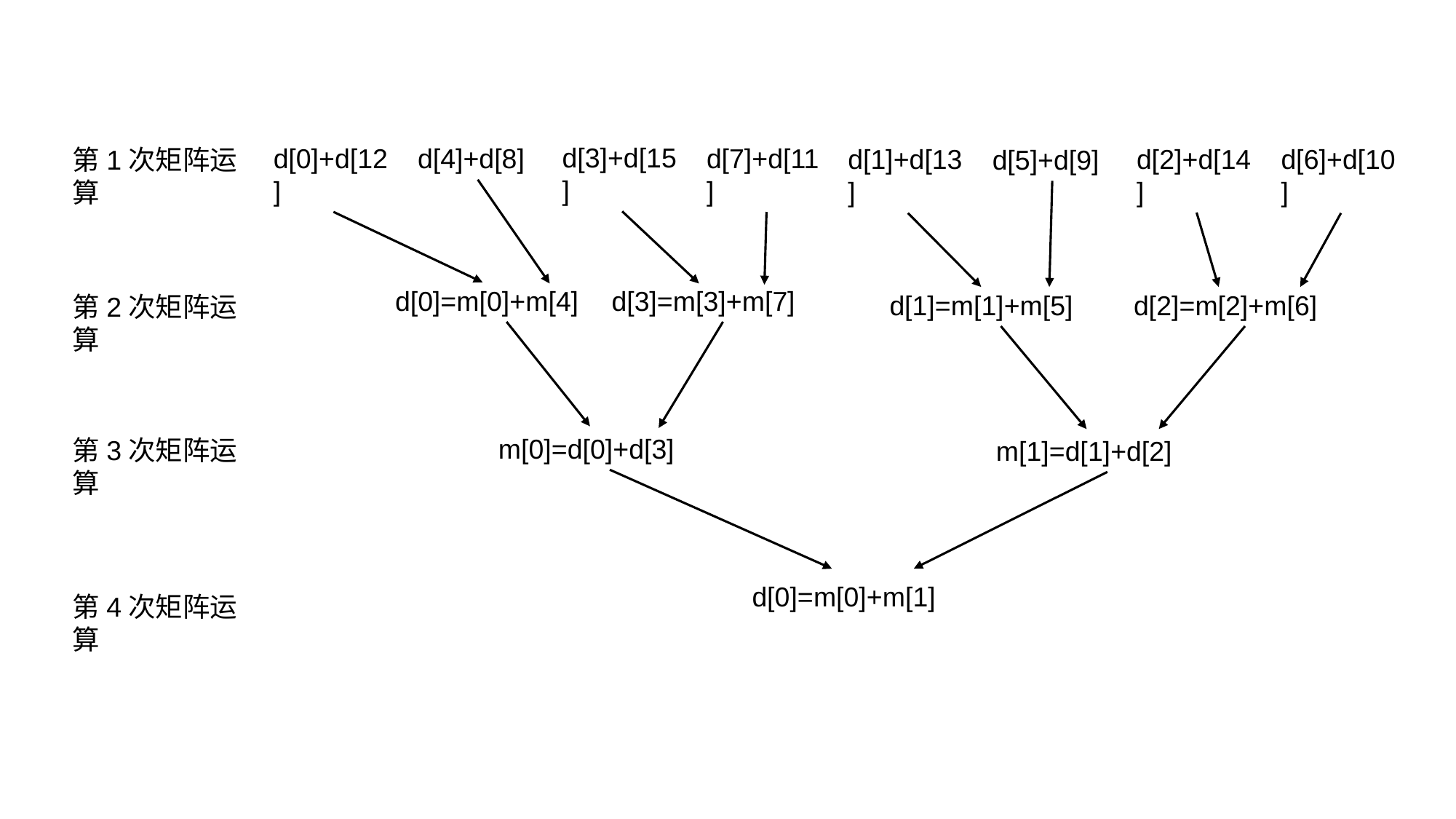

d[3]+d[15]
d[0]+d[12]
d[7]+d[11]
d[4]+d[8]
d[2]+d[14]
d[1]+d[13]
d[6]+d[10]
第1次矩阵运算
d[5]+d[9]
d[0]=m[0]+m[4]
d[3]=m[3]+m[7]
d[1]=m[1]+m[5]
d[2]=m[2]+m[6]
第2次矩阵运算
m[0]=d[0]+d[3]
第3次矩阵运算
m[1]=d[1]+d[2]
d[0]=m[0]+m[1]
第4次矩阵运算